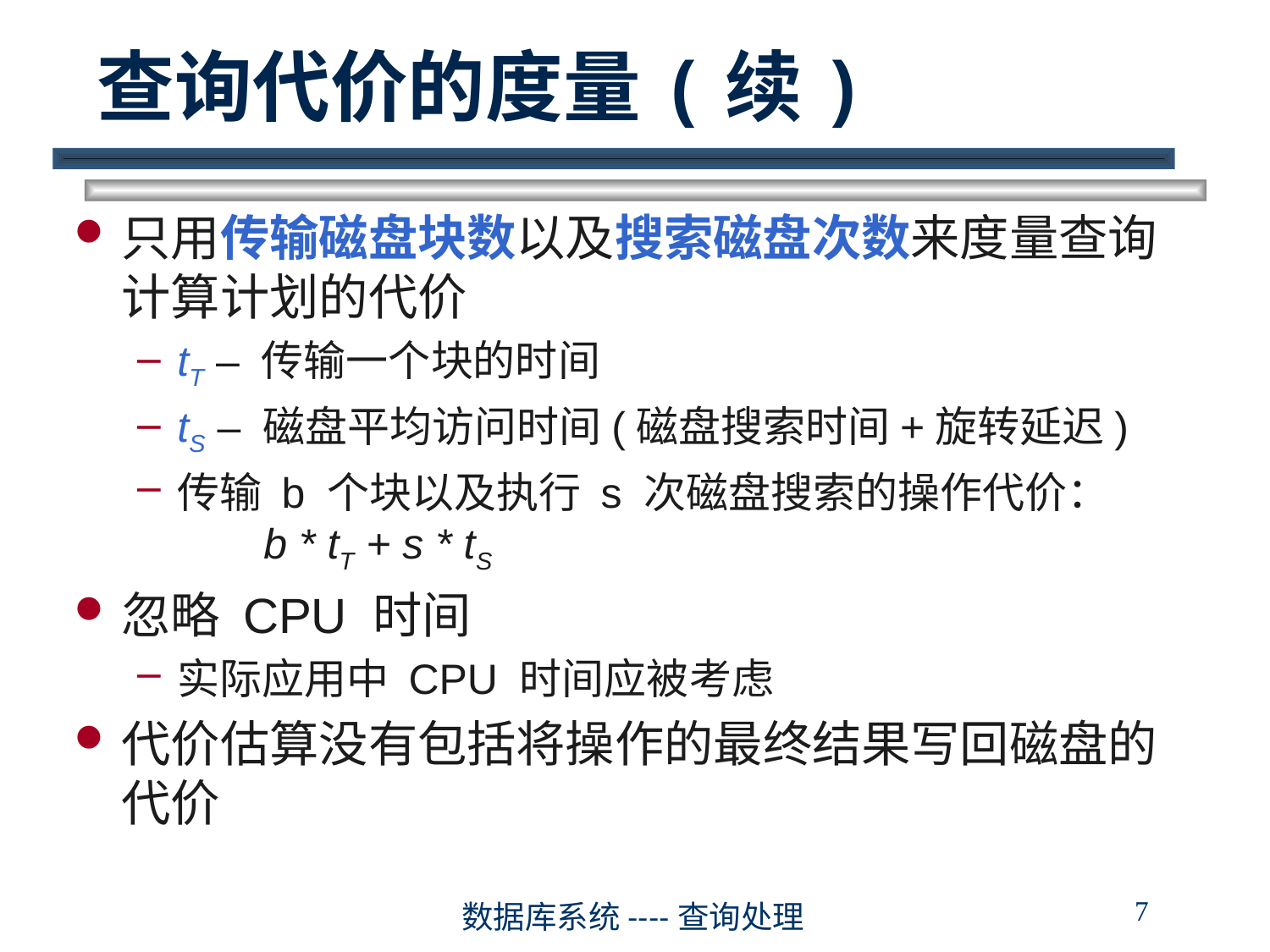

# 查询代价的度量(续)
只用传输磁盘块数以及搜索磁盘次数来度量查询计算计划的代价
tT – 传输一个块的时间
tS – 磁盘平均访问时间(磁盘搜索时间+旋转延迟)
传输 b 个块以及执行 s 次磁盘搜索的操作代价：
        b * tT + s * tS
忽略 CPU 时间
实际应用中 CPU 时间应被考虑
代价估算没有包括将操作的最终结果写回磁盘的代价
7
数据库系统----查询处理